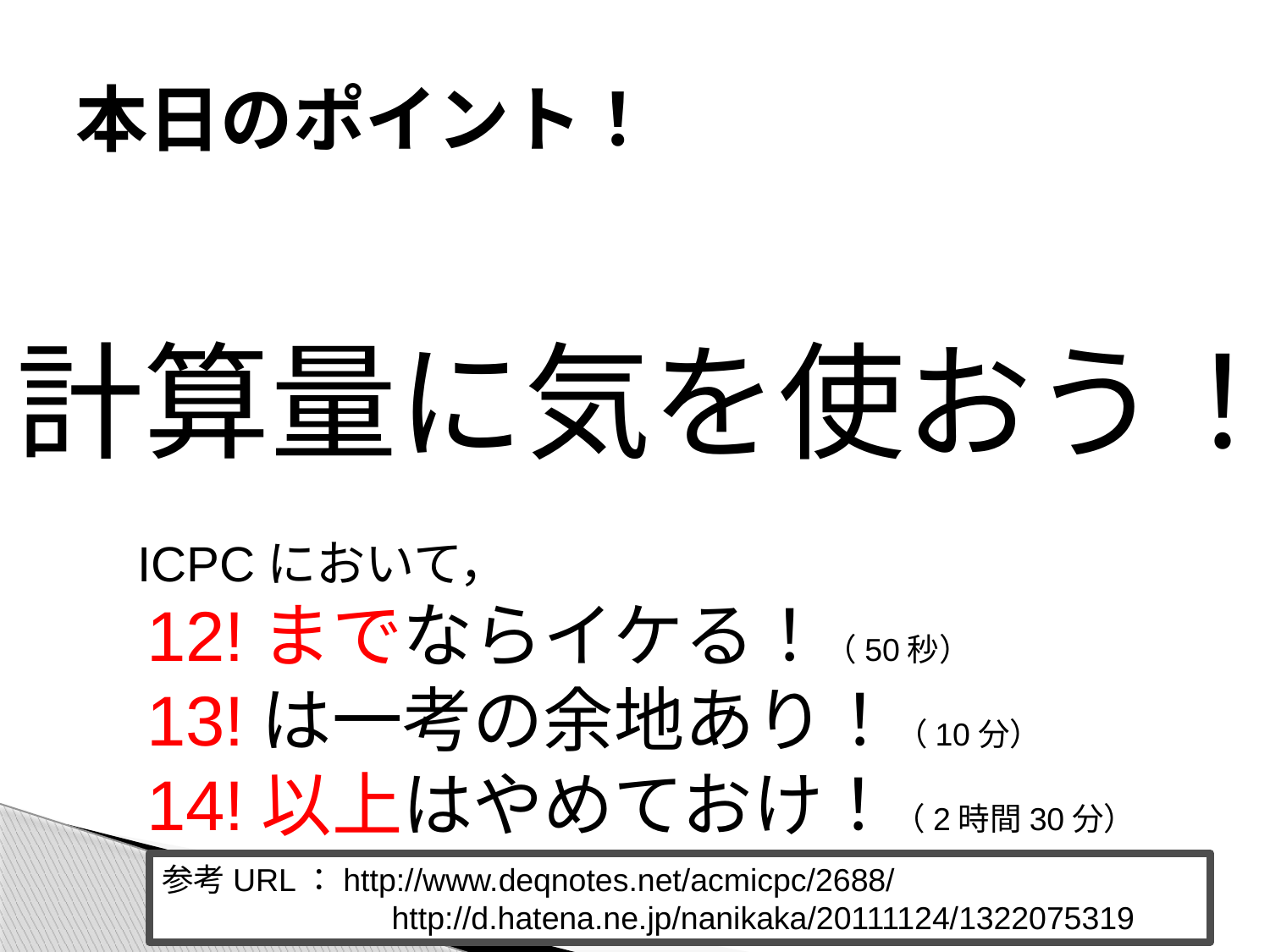

# 本日のポイント！
計算量に気を使おう！
ICPCにおいて，
12!までならイケる！（50秒）
13!は一考の余地あり！（10分）
14!以上はやめておけ！（2時間30分）
参考URL：http://www.deqnotes.net/acmicpc/2688/
　　　　　　　http://d.hatena.ne.jp/nanikaka/20111124/1322075319